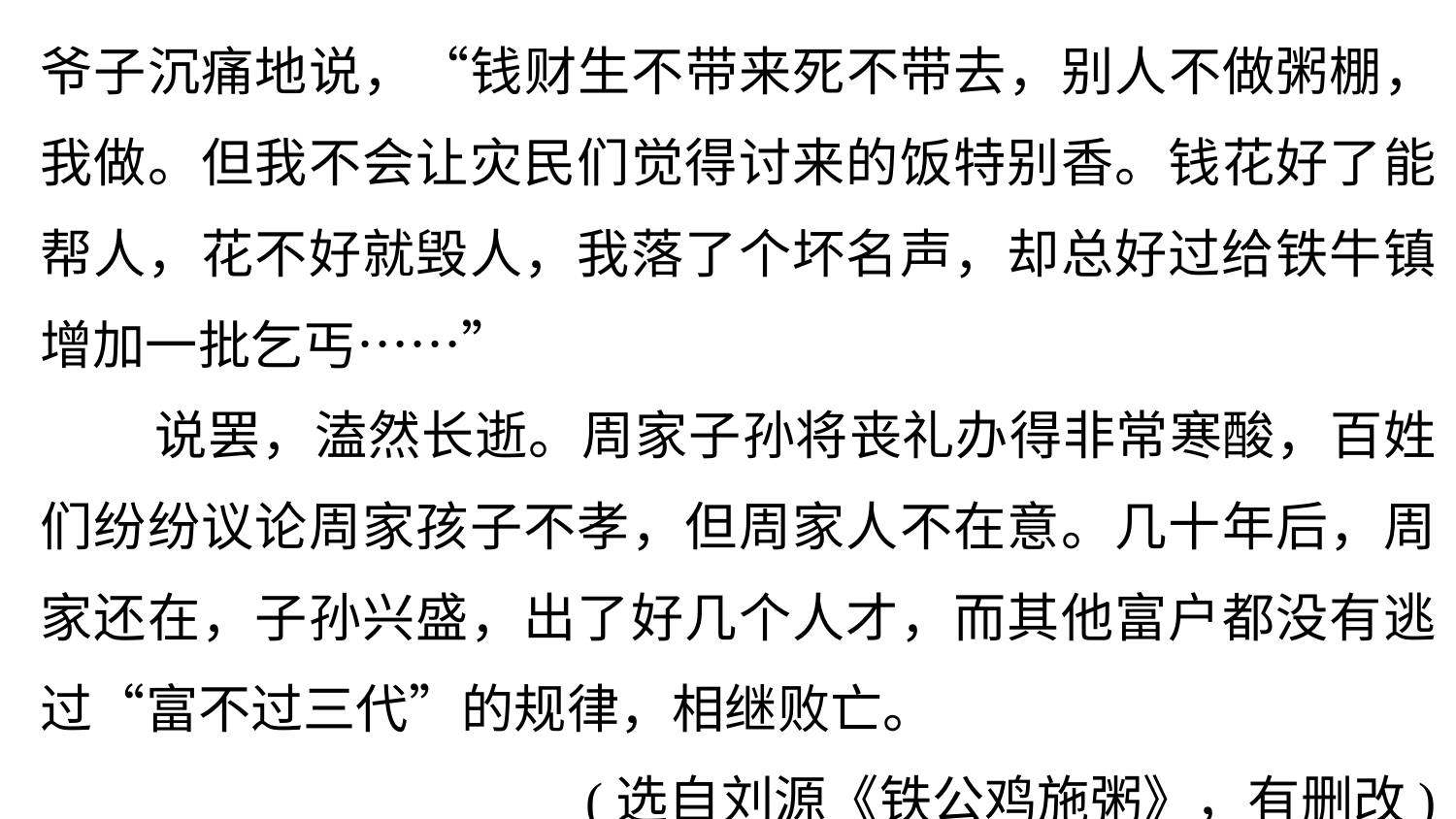

爷子沉痛地说，“钱财生不带来死不带去，别人不做粥棚，我做。但我不会让灾民们觉得讨来的饭特别香。钱花好了能帮人，花不好就毁人，我落了个坏名声，却总好过给铁牛镇增加一批乞丐……”
        说罢，溘然长逝。周家子孙将丧礼办得非常寒酸，百姓们纷纷议论周家孩子不孝，但周家人不在意。几十年后，周家还在，子孙兴盛，出了好几个人才，而其他富户都没有逃过“富不过三代”的规律，相继败亡。
(选自刘源《铁公鸡施粥》，有删改)